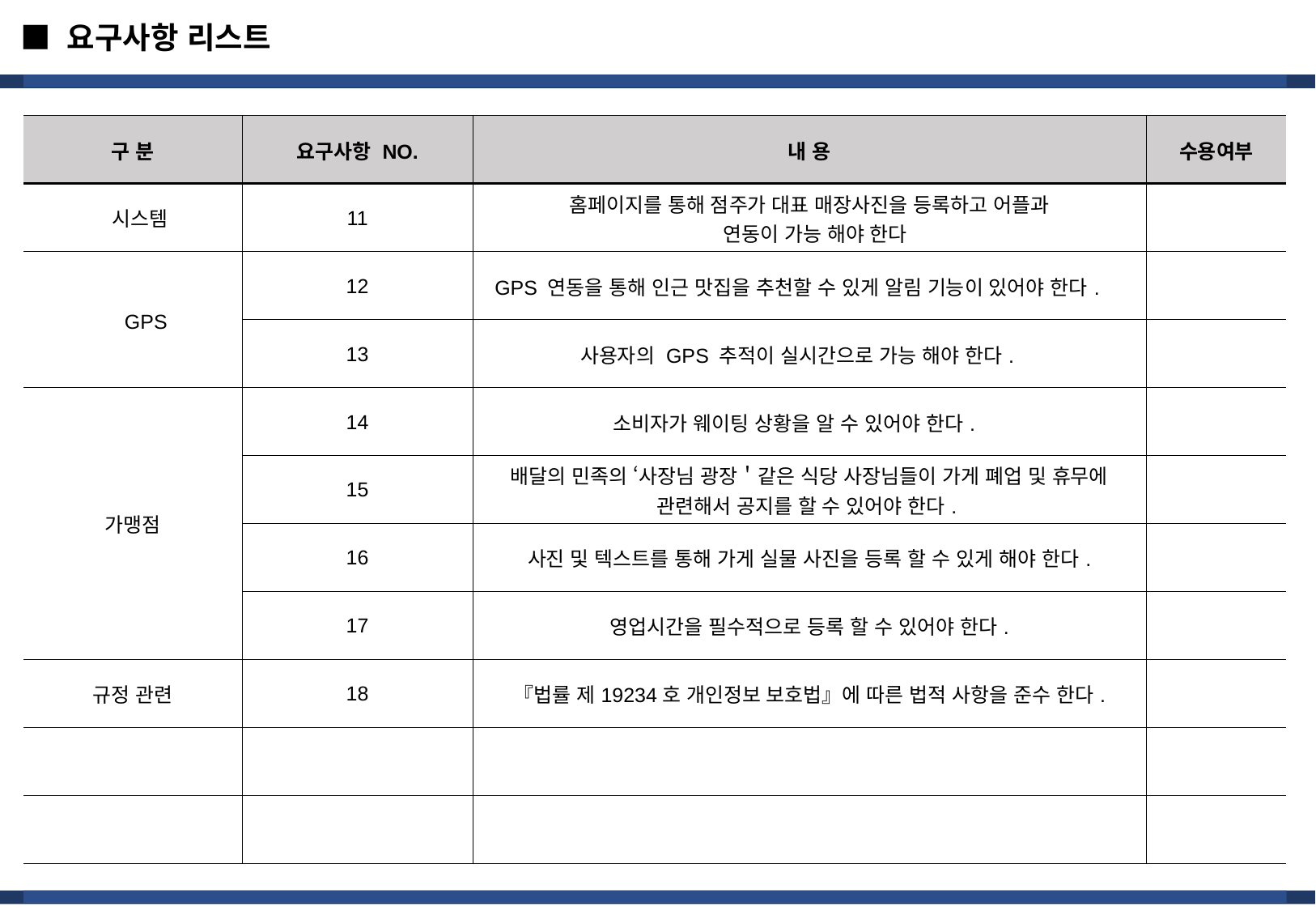

■ 요구사항 리스트

| 구 분 | 요구사항 NO. | 내 용 | 수용여부 |
| --- | --- | --- | --- |
| 시스템 | 11 | 홈페이지를 통해 점주가 대표 매장사진을 등록하고 어플과 연동이 가능 해야 한다 |  |
| GPS | 12 | GPS 연동을 통해 인근 맛집을 추천할 수 있게 알림 기능이 있어야 한다. |  |
|  | 13 | 사용자의 GPS 추적이 실시간으로 가능 해야 한다. |  |
| 가맹점 | 14 | 소비자가 웨이팅 상황을 알 수 있어야 한다. |  |
|  | 15 | 배달의 민족의 ‘사장님 광장＇같은 식당 사장님들이 가게 폐업 및 휴무에 관련해서 공지를 할 수 있어야 한다. |  |
|  | 16 | 사진 및 텍스트를 통해 가게 실물 사진을 등록 할 수 있게 해야 한다. |  |
|  | 17 | 영업시간을 필수적으로 등록 할 수 있어야 한다. |  |
| 규정 관련 | 18 | 『법률 제19234호 개인정보 보호법』에 따른 법적 사항을 준수 한다. |  |
|  |  |  |  |
|  |  |  |  |